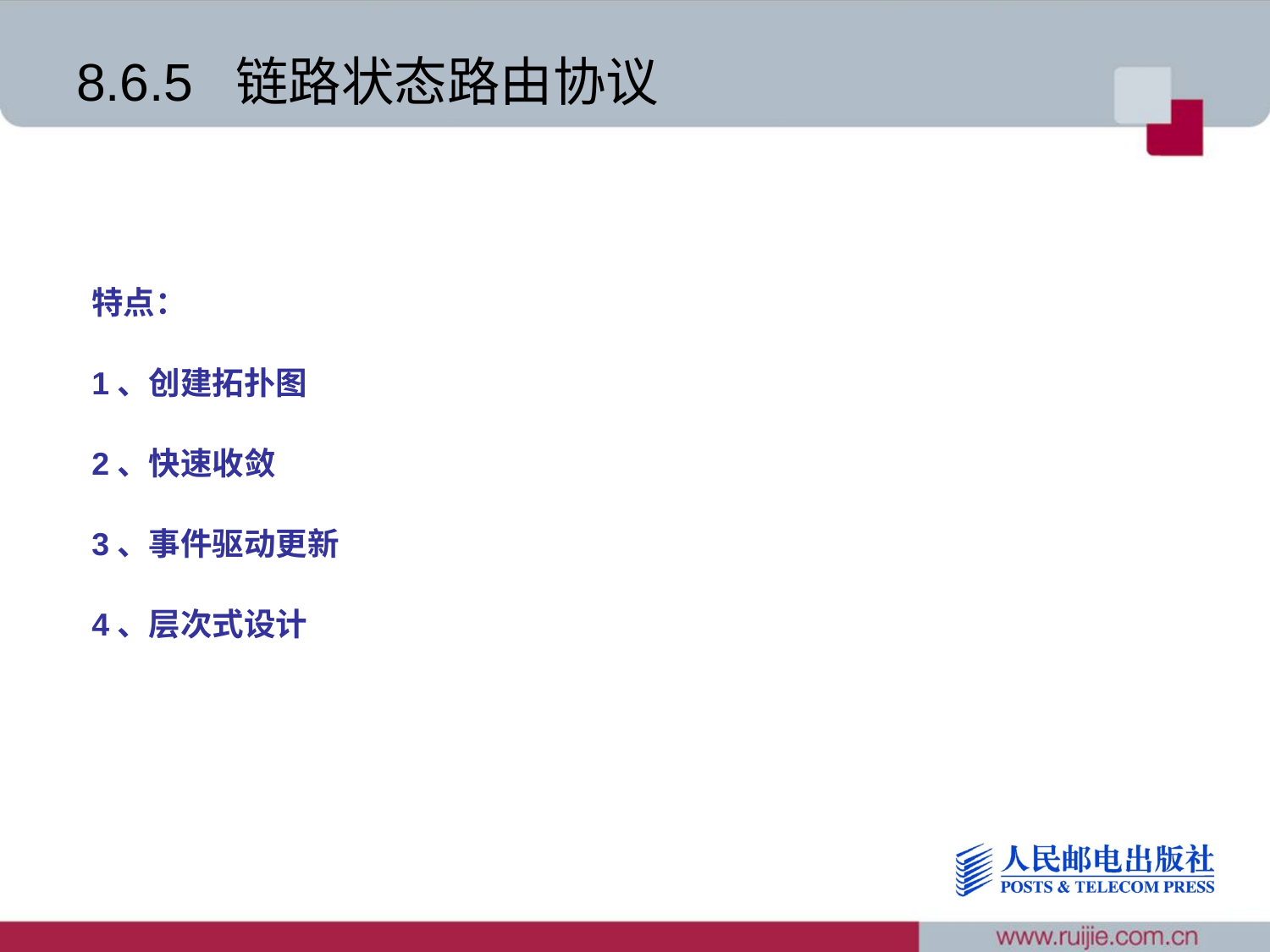

# 8.6.5  链路状态路由协议
特点：
1、创建拓扑图
2、快速收敛
3、事件驱动更新
4、层次式设计